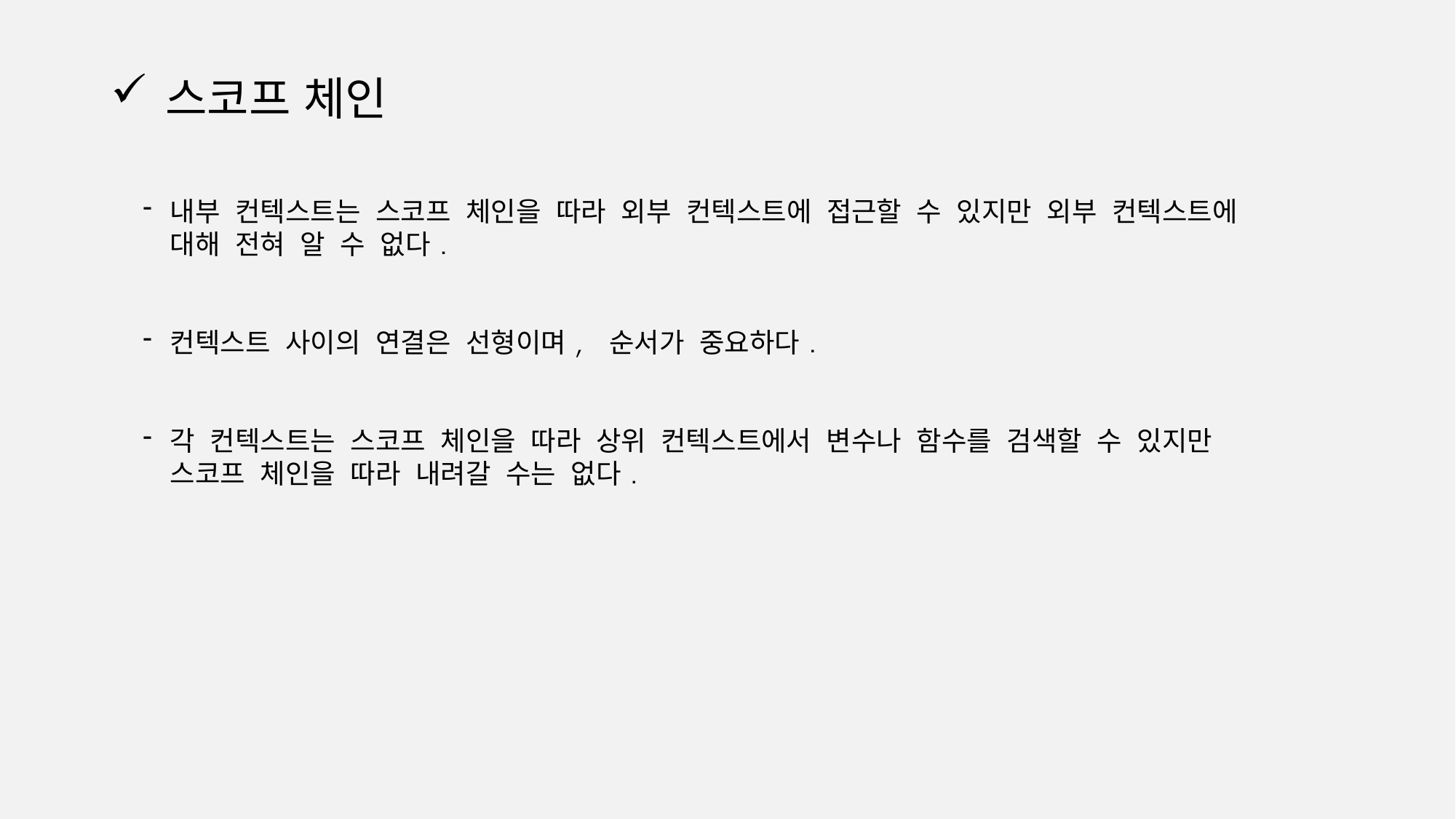

# 스코프 체인
내부 컨텍스트는 스코프 체인을 따라 외부 컨텍스트에 접근할 수 있지만 외부 컨텍스트에 대해 전혀 알 수 없다.

컨텍스트 사이의 연결은 선형이며, 순서가 중요하다.

각 컨텍스트는 스코프 체인을 따라 상위 컨텍스트에서 변수나 함수를 검색할 수 있지만 스코프 체인을 따라 내려갈 수는 없다.